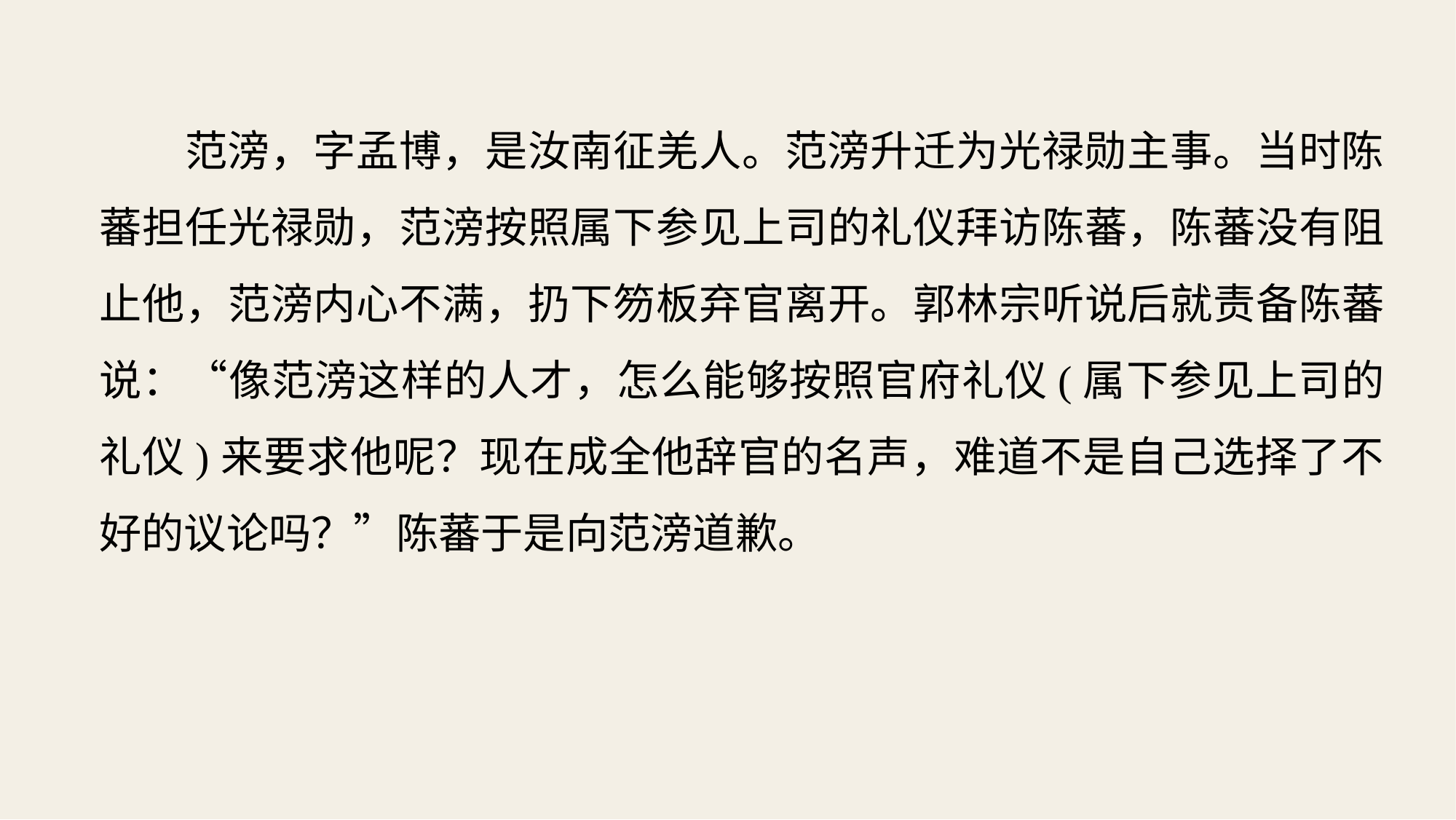

范滂，字孟博，是汝南征羌人。范滂升迁为光禄勋主事。当时陈蕃担任光禄勋，范滂按照属下参见上司的礼仪拜访陈蕃，陈蕃没有阻止他，范滂内心不满，扔下笏板弃官离开。郭林宗听说后就责备陈蕃说：“像范滂这样的人才，怎么能够按照官府礼仪(属下参见上司的礼仪)来要求他呢？现在成全他辞官的名声，难道不是自己选择了不好的议论吗？”陈蕃于是向范滂道歉。